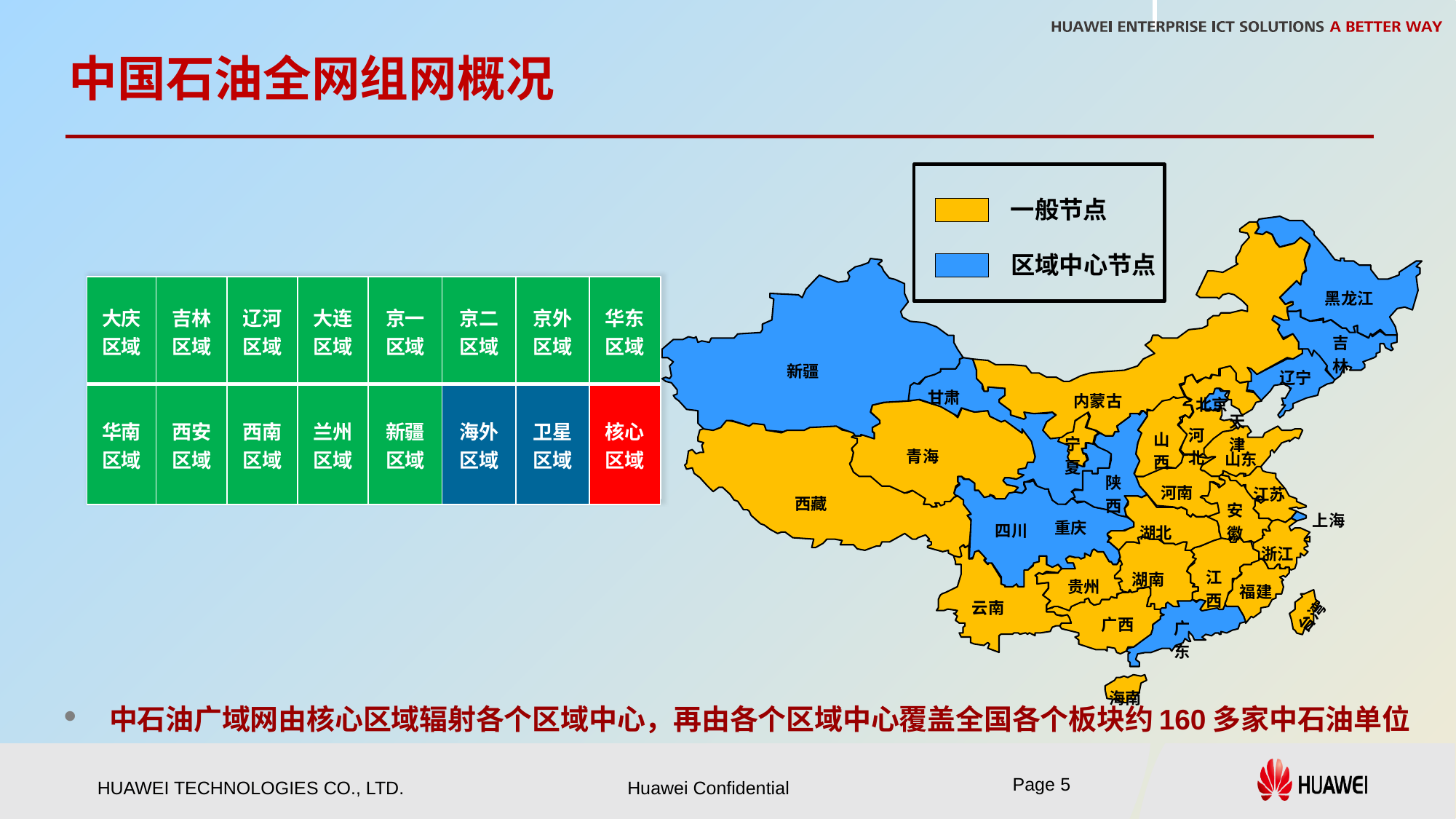

# 中国石油全网组网概况

一般节点

区域中心节点

黑龙江

吉林

新疆
辽宁

甘肃
内蒙古

北京

天津

河北
山西

宁夏
青海
山东

陕西

河南
江苏
西藏

安徽
上海

重庆

四川

湖北

浙江

江西
湖南
贵州
福建

云南

台湾
广西
广东

海南

| 大庆 区域 | 吉林 区域 | 辽河 区域 | 大连 区域 | 京一 区域 | 京二 区域 | 京外 区域 | 华东 区域 |
| --- | --- | --- | --- | --- | --- | --- | --- |
| 华南 区域 | 西安 区域 | 西南 区域 | 兰州 区域 | 新疆 区域 | 海外 区域 | 卫星 区域 | 核心 区域 |
中石油广域网由核心区域辐射各个区域中心，再由各个区域中心覆盖全国各个板块约160多家中石油单位